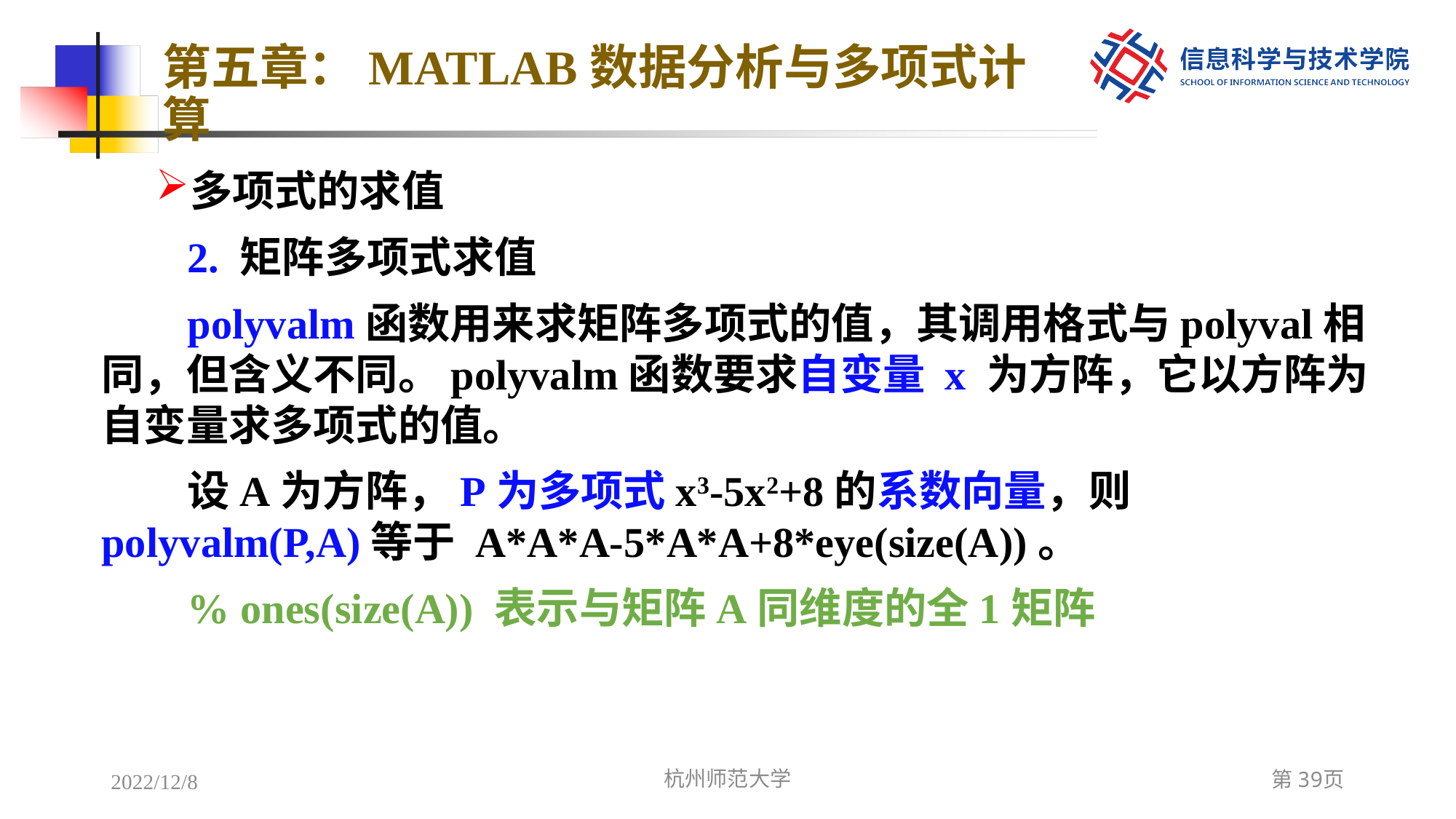

# 第五章：MATLAB数据分析与多项式计算
多项式的求值
2. 矩阵多项式求值
polyvalm函数用来求矩阵多项式的值，其调用格式与polyval相同，但含义不同。polyvalm函数要求自变量 x 为方阵，它以方阵为自变量求多项式的值。
设A为方阵，P为多项式x3-5x2+8的系数向量，则polyvalm(P,A)等于 A*A*A-5*A*A+8*eye(size(A))。
% ones(size(A)) 表示与矩阵A同维度的全1矩阵

2022/12/8
杭州师范大学
第39页